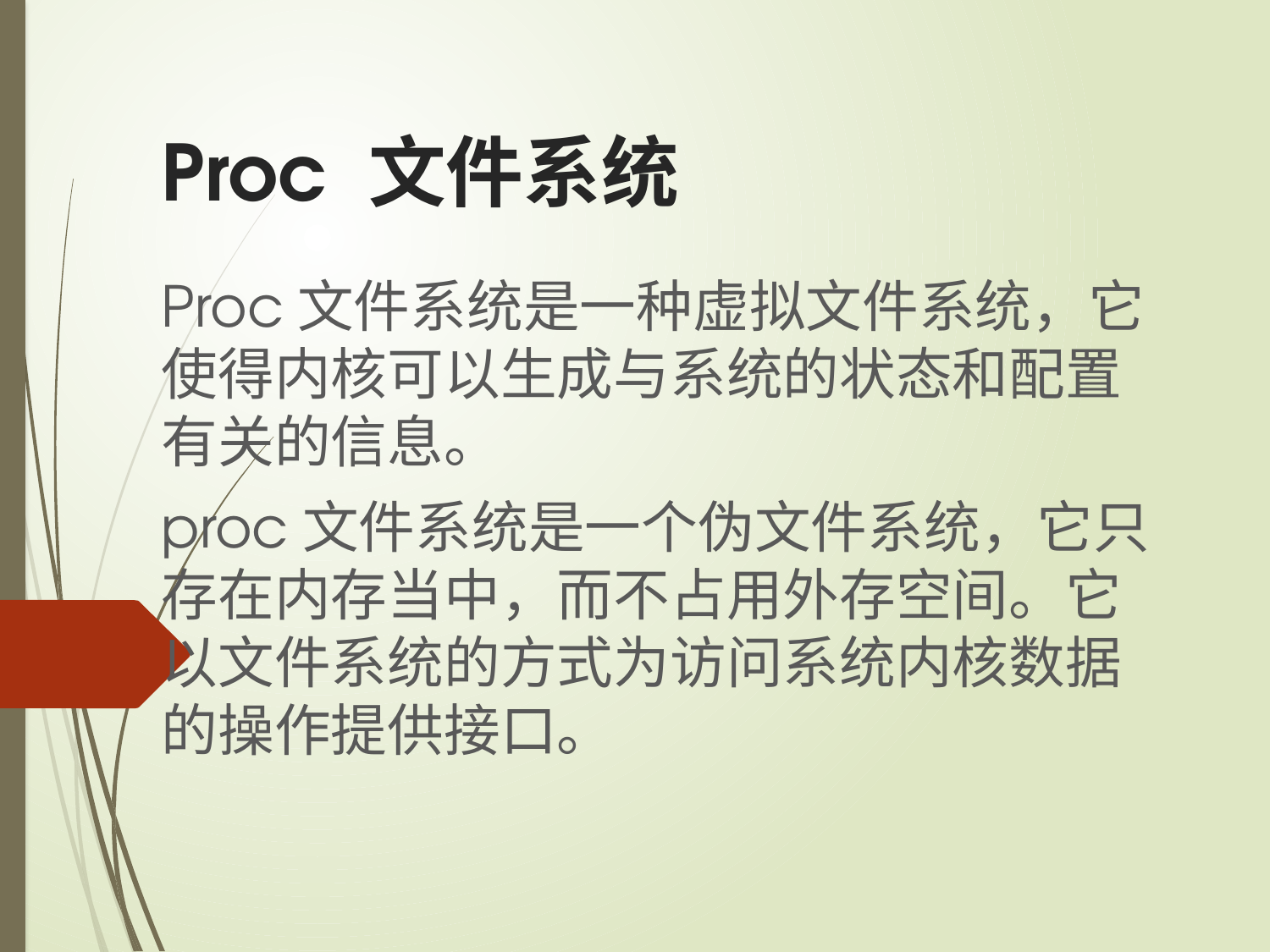

# Proc 文件系统
Proc文件系统是一种虚拟文件系统，它使得内核可以生成与系统的状态和配置有关的信息。
proc文件系统是一个伪文件系统，它只存在内存当中，而不占用外存空间。它以文件系统的方式为访问系统内核数据的操作提供接口。